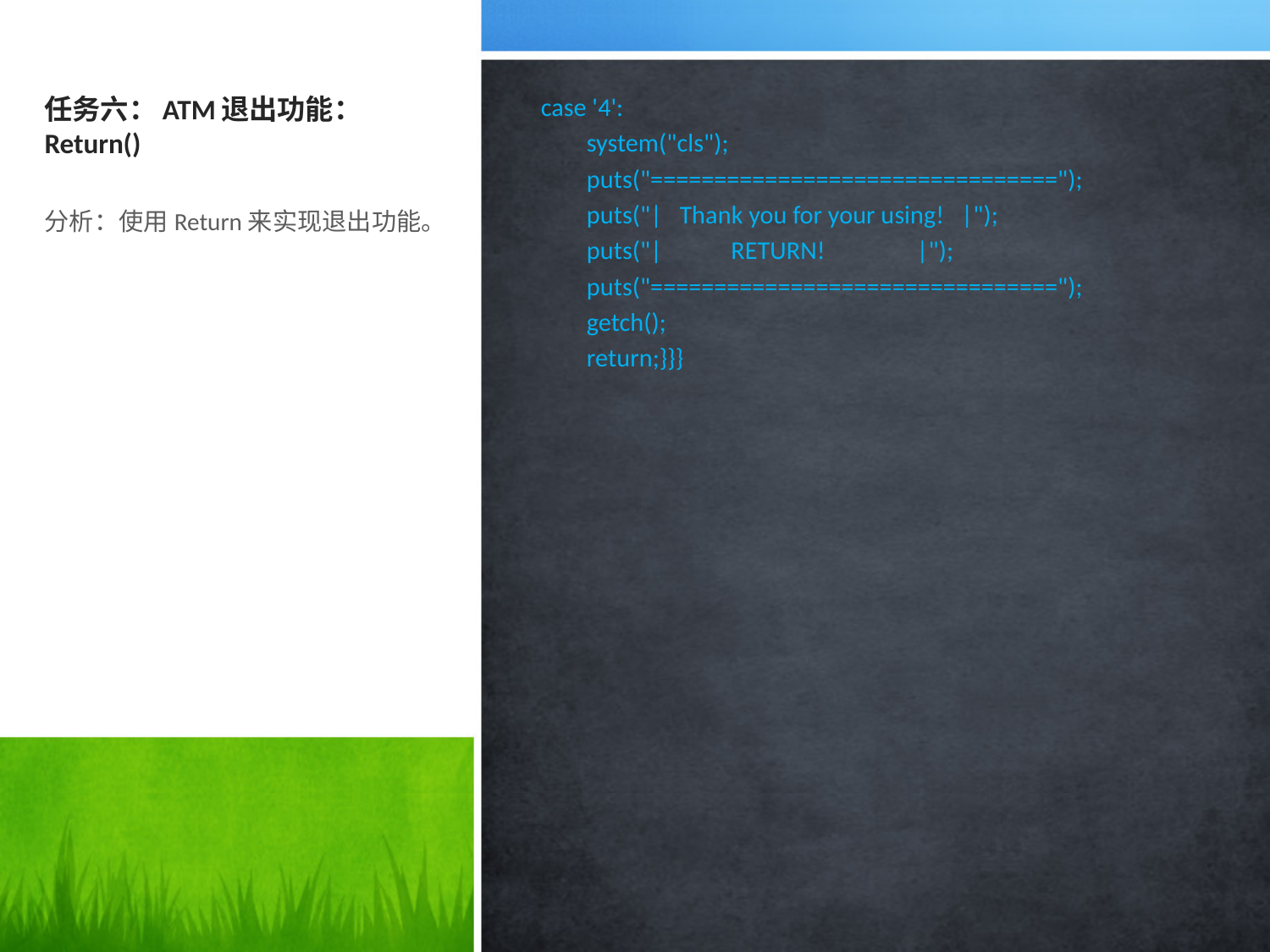

# 任务六：ATM退出功能：Return()
case '4':
        system("cls");
        puts("================================");
        puts("|   Thank you for your using!   |");
        puts("|            RETURN!                |");
        puts("================================");
        getch();
        return;}}}

分析：使用Return来实现退出功能。